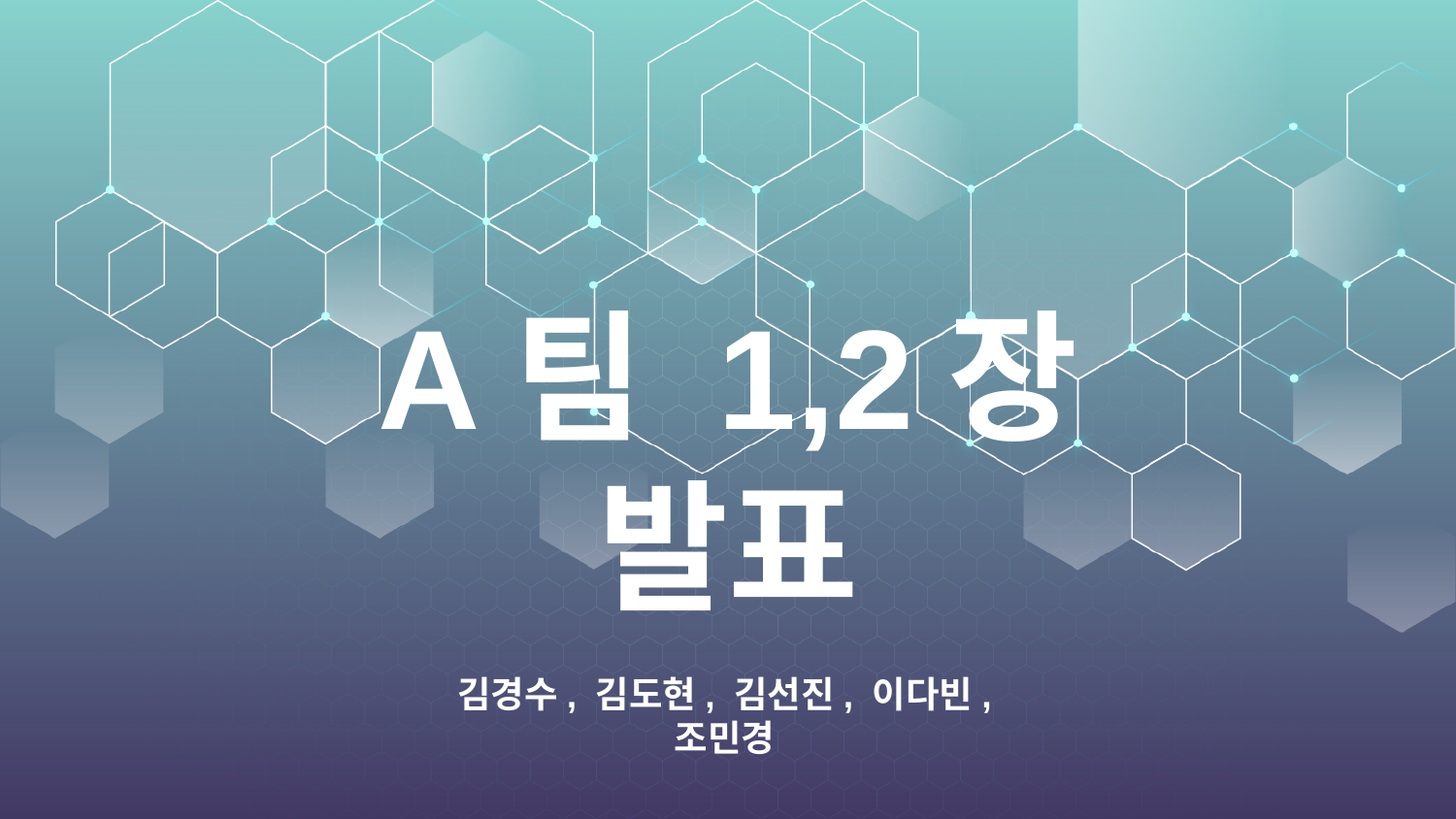

# A팀 1,2장 발표
김경수, 김도현, 김선진, 이다빈, 조민경